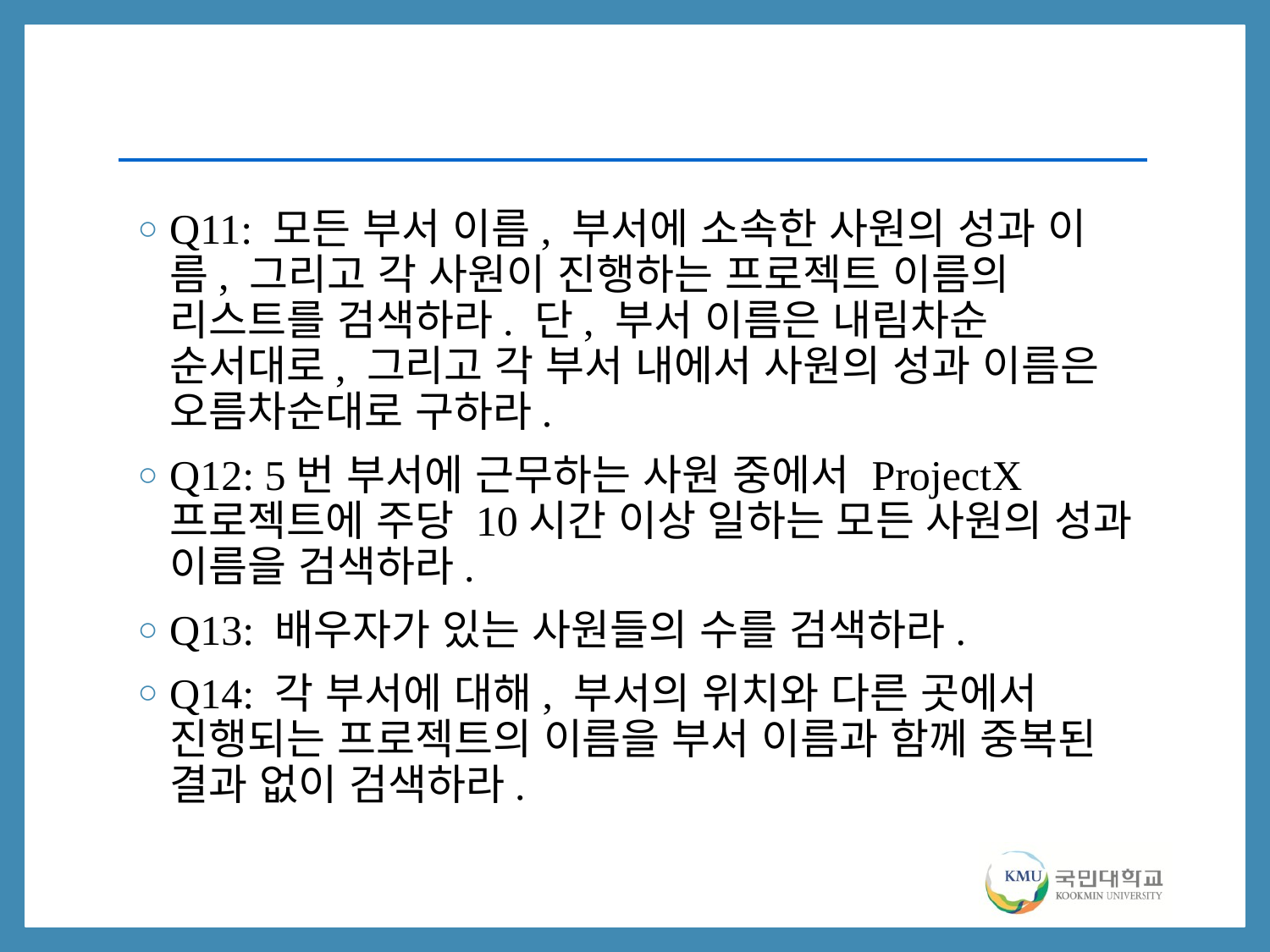

Q11: 모든 부서 이름, 부서에 소속한 사원의 성과 이름, 그리고 각 사원이 진행하는 프로젝트 이름의 리스트를 검색하라. 단, 부서 이름은 내림차순 순서대로, 그리고 각 부서 내에서 사원의 성과 이름은 오름차순대로 구하라.
Q12: 5번 부서에 근무하는 사원 중에서 ProjectX 프로젝트에 주당 10시간 이상 일하는 모든 사원의 성과 이름을 검색하라.
Q13: 배우자가 있는 사원들의 수를 검색하라.
Q14: 각 부서에 대해, 부서의 위치와 다른 곳에서 진행되는 프로젝트의 이름을 부서 이름과 함께 중복된 결과 없이 검색하라.